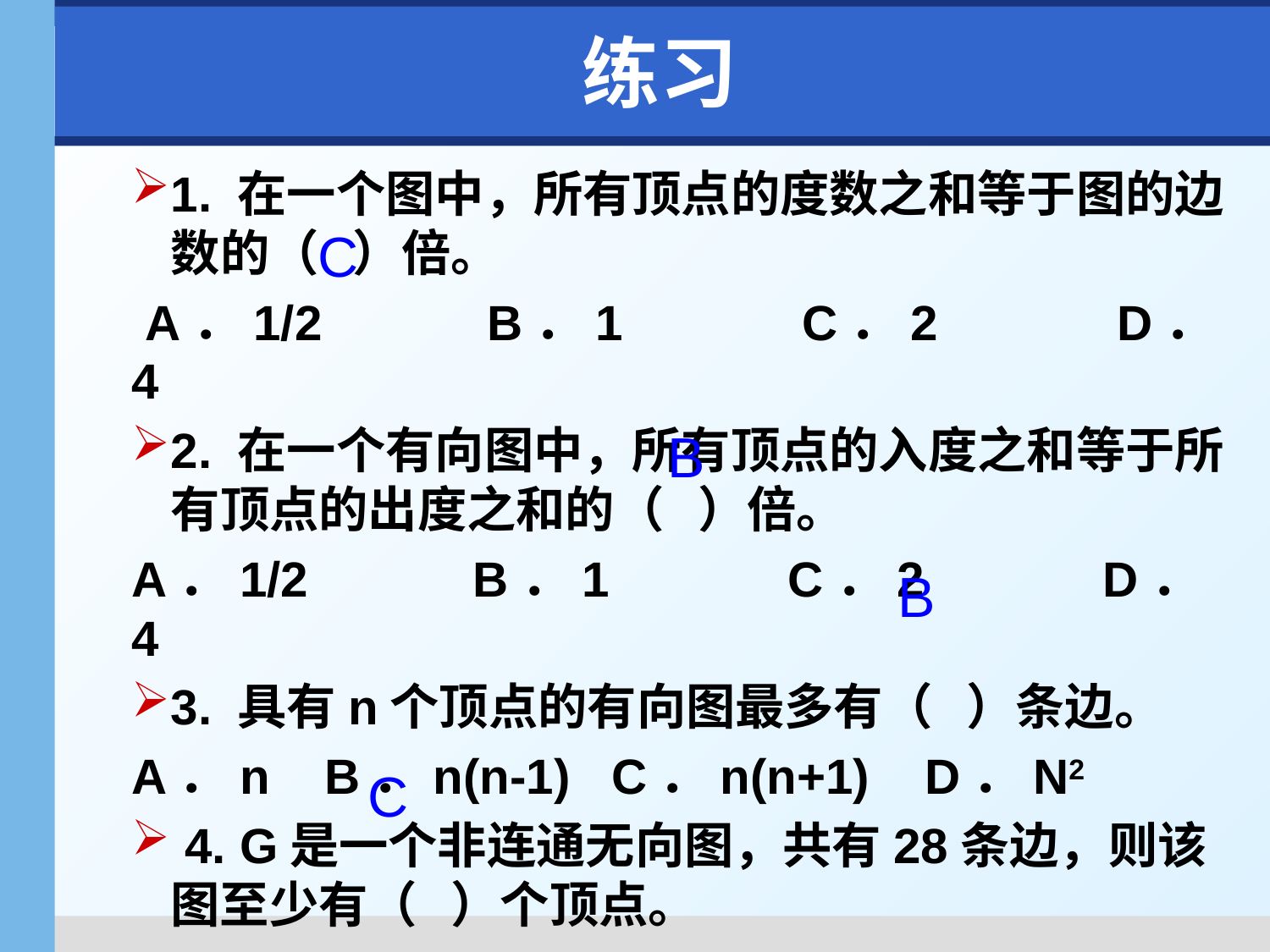

# 练习
1. 在一个图中，所有顶点的度数之和等于图的边数的（   ）倍。
 A．1/2            B．1             C．2             D．4
2. 在一个有向图中，所有顶点的入度之和等于所有顶点的出度之和的（   ）倍。
A．1/2            B．1             C．2             D．4
3. 具有n个顶点的有向图最多有（   ）条边。
A．n    B．n(n-1)   C．n(n+1)    D．N2
 4. G是一个非连通无向图，共有28条边，则该图至少有（   ）个顶点。
A．7              B．8             C．9             D．10

C
B
B
C